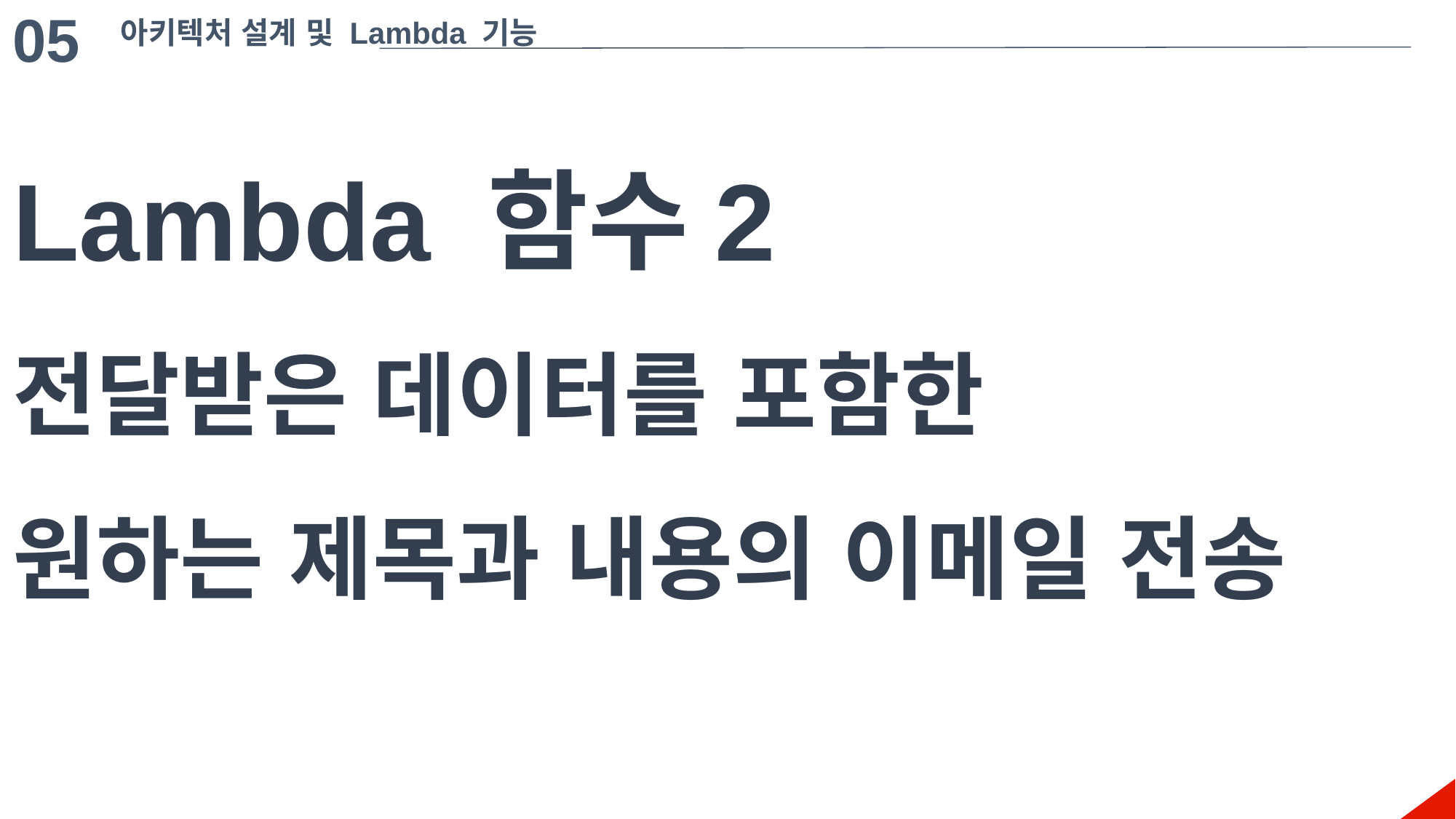

05
아키텍처 설계 및 Lambda 기능
Lambda 함수2
전달받은 데이터를 포함한
원하는 제목과 내용의 이메일 전송